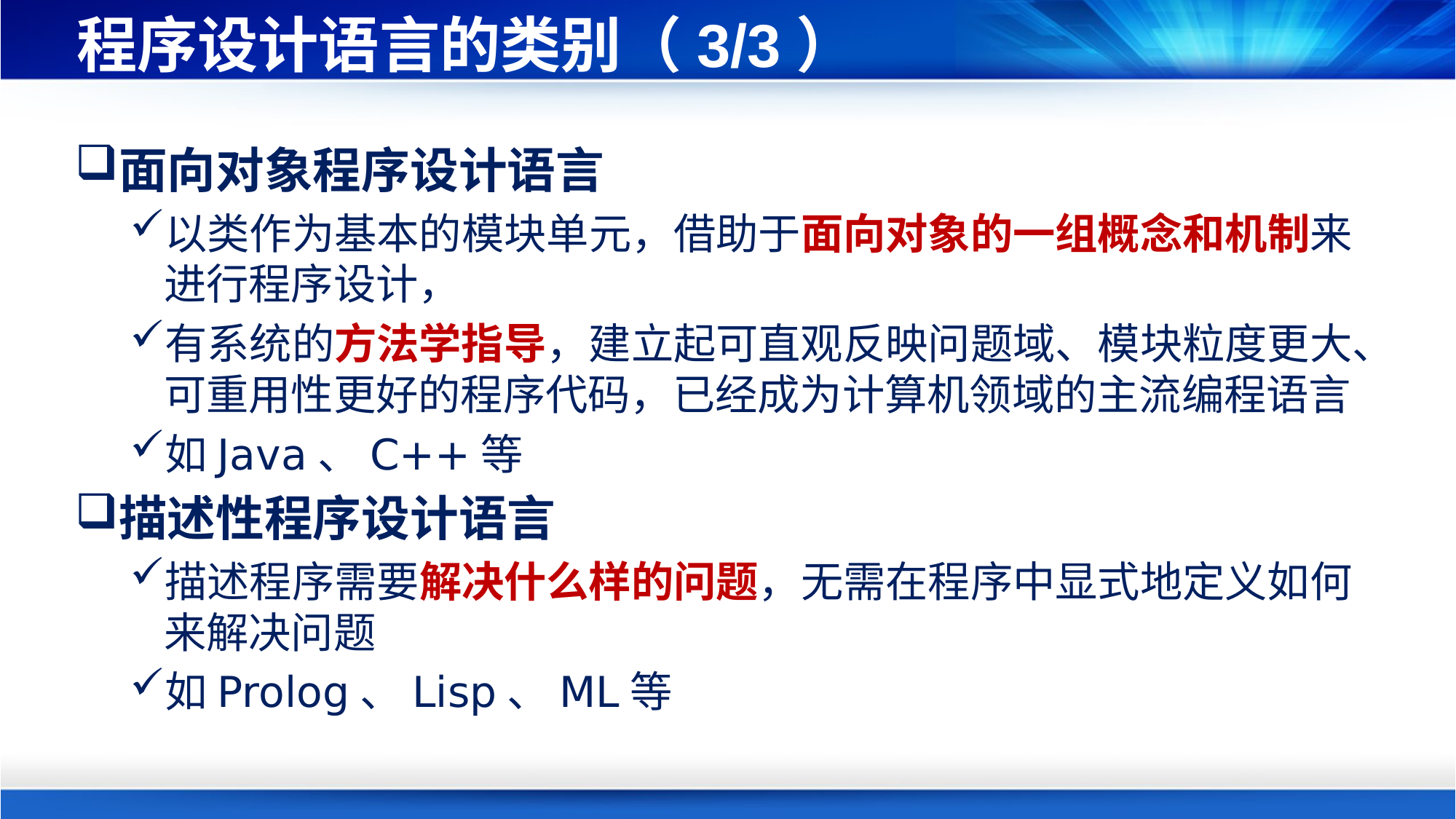

# 程序设计语言的类别（3/3）
面向对象程序设计语言
以类作为基本的模块单元，借助于面向对象的一组概念和机制来进行程序设计，
有系统的方法学指导，建立起可直观反映问题域、模块粒度更大、可重用性更好的程序代码，已经成为计算机领域的主流编程语言
如Java、C++等
描述性程序设计语言
描述程序需要解决什么样的问题，无需在程序中显式地定义如何来解决问题
如Prolog、Lisp、ML等